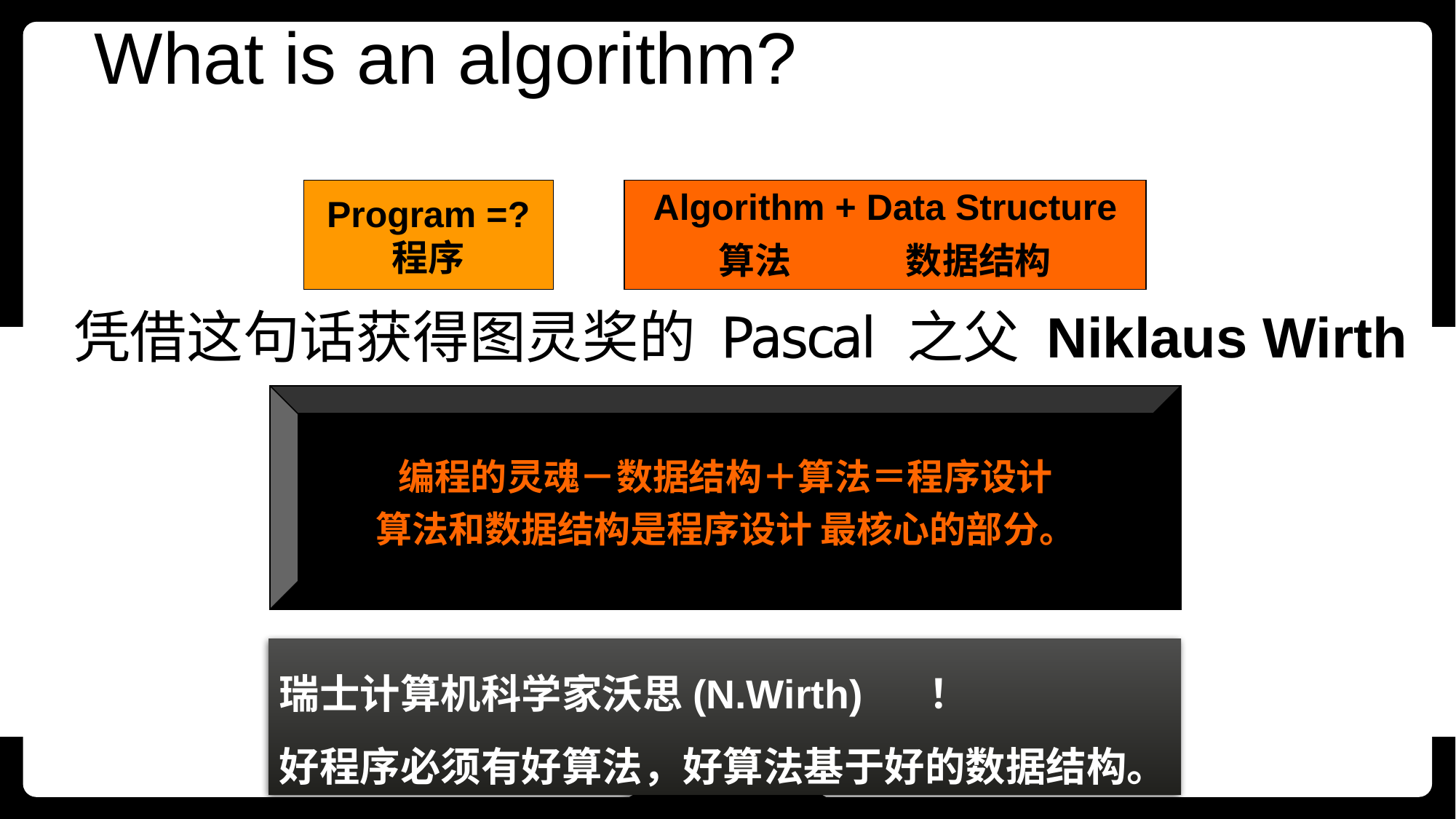

# What is an algorithm?
Program =?
程序
Algorithm + Data Structure
算法              数据结构
凭借这句话获得图灵奖的 Pascal 之父 Niklaus Wirth
编程的灵魂－数据结构＋算法＝程序设计
算法和数据结构是程序设计 最核心的部分。
瑞士计算机科学家沃思(N.Wirth)     ！
好程序必须有好算法，好算法基于好的数据结构。